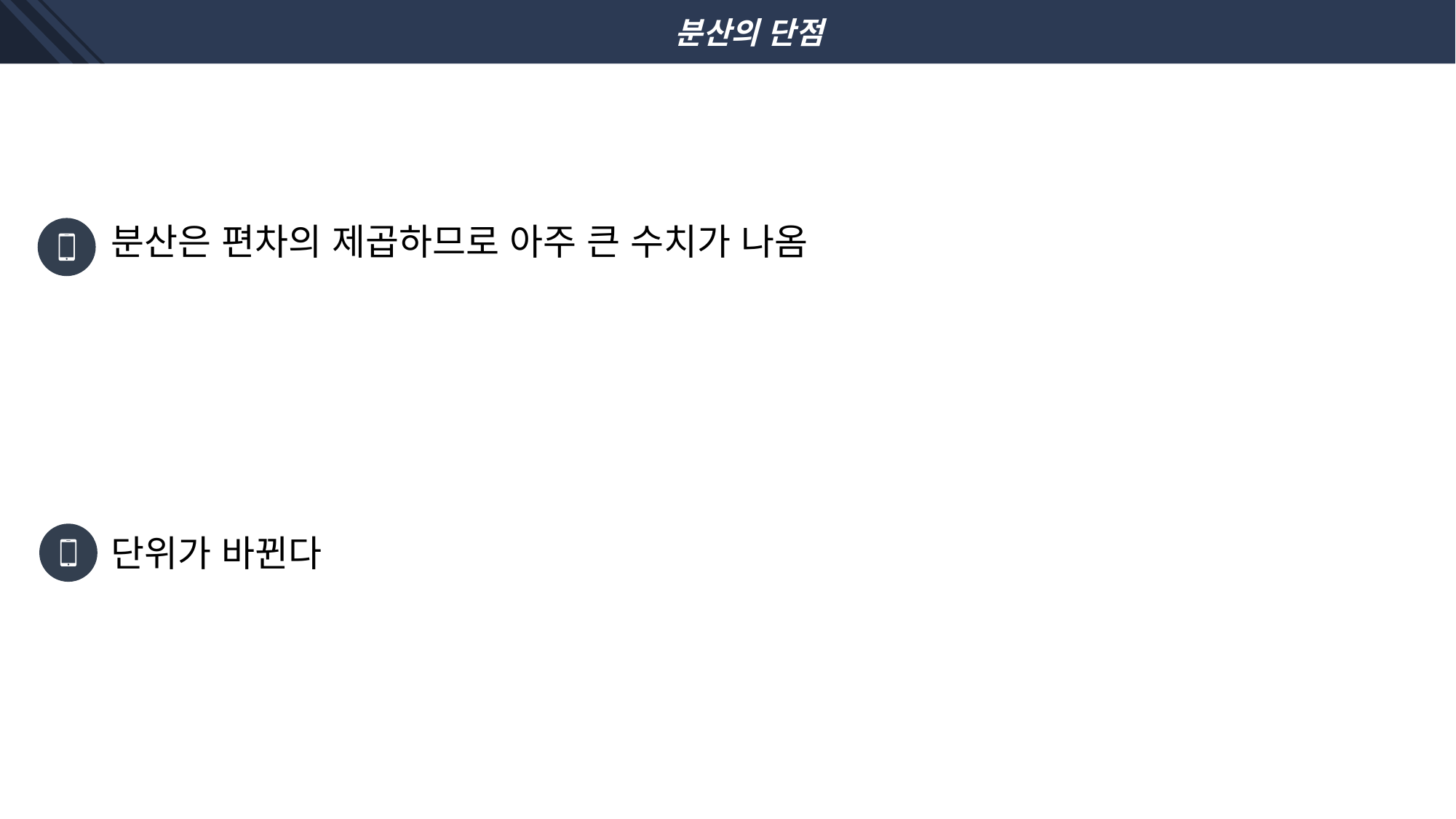

분산의 단점

분산은 편차의 제곱하므로 아주 큰 수치가 나옴

단위가 바뀐다